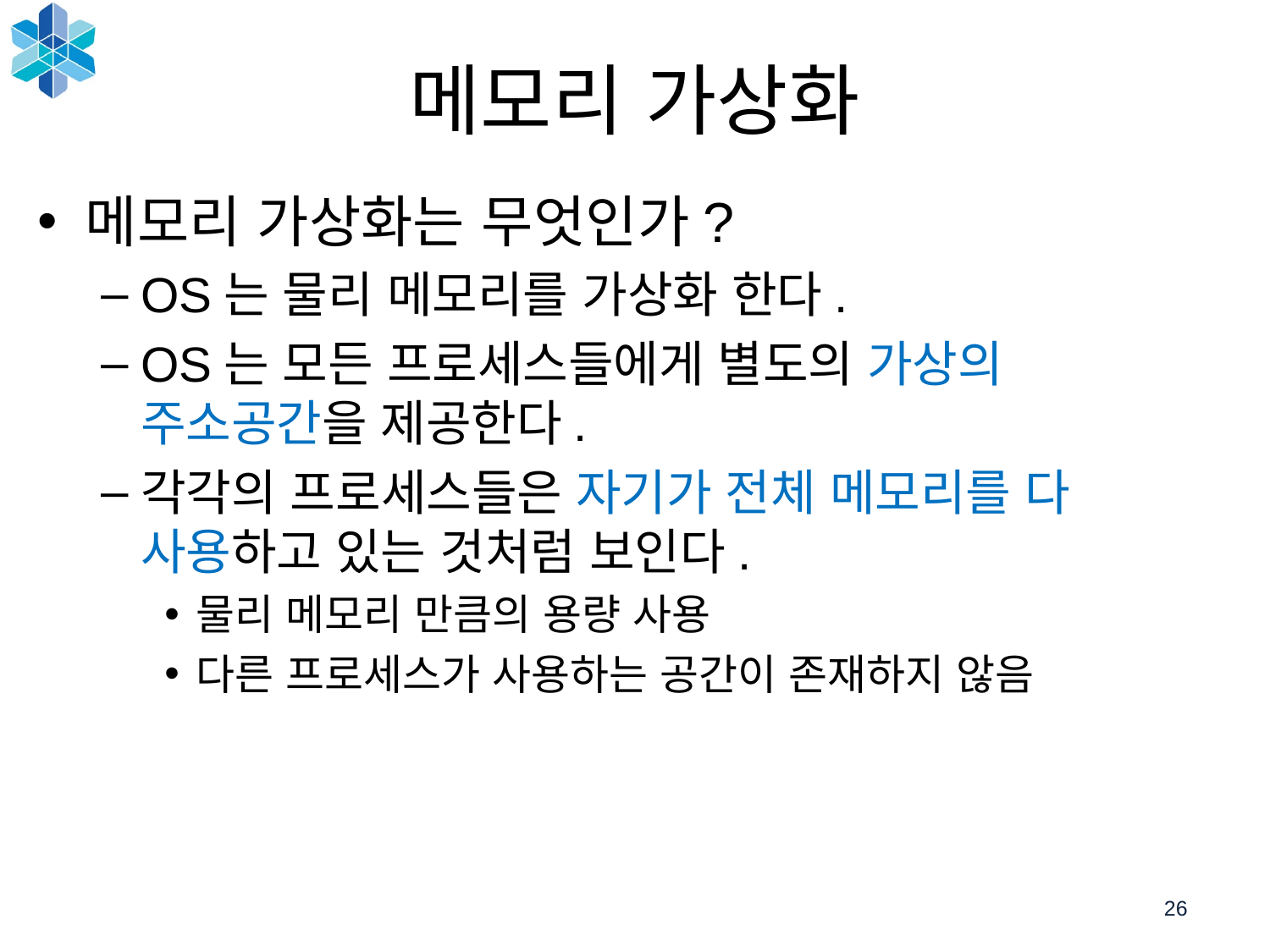

26
# 메모리 가상화
메모리 가상화는 무엇인가?
OS는 물리 메모리를 가상화 한다.
OS는 모든 프로세스들에게 별도의 가상의 주소공간을 제공한다.
각각의 프로세스들은 자기가 전체 메모리를 다 사용하고 있는 것처럼 보인다.
물리 메모리 만큼의 용량 사용
다른 프로세스가 사용하는 공간이 존재하지 않음